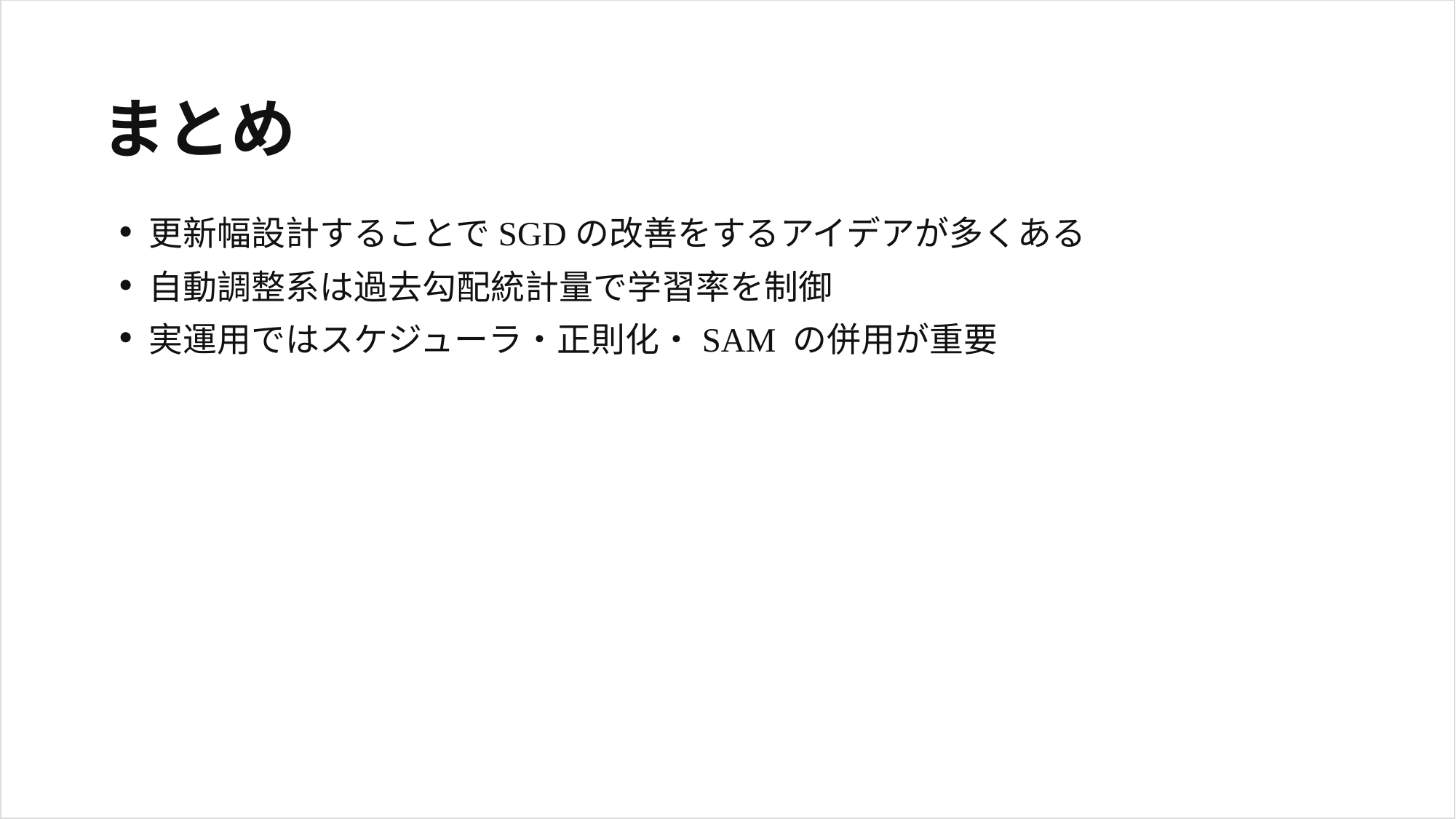

まとめ
更新幅設計することでSGDの改善をするアイデアが多くある

自動調整系は過去勾配統計量で学習率を制御

実運用ではスケジューラ・正則化・SAM の併用が重要